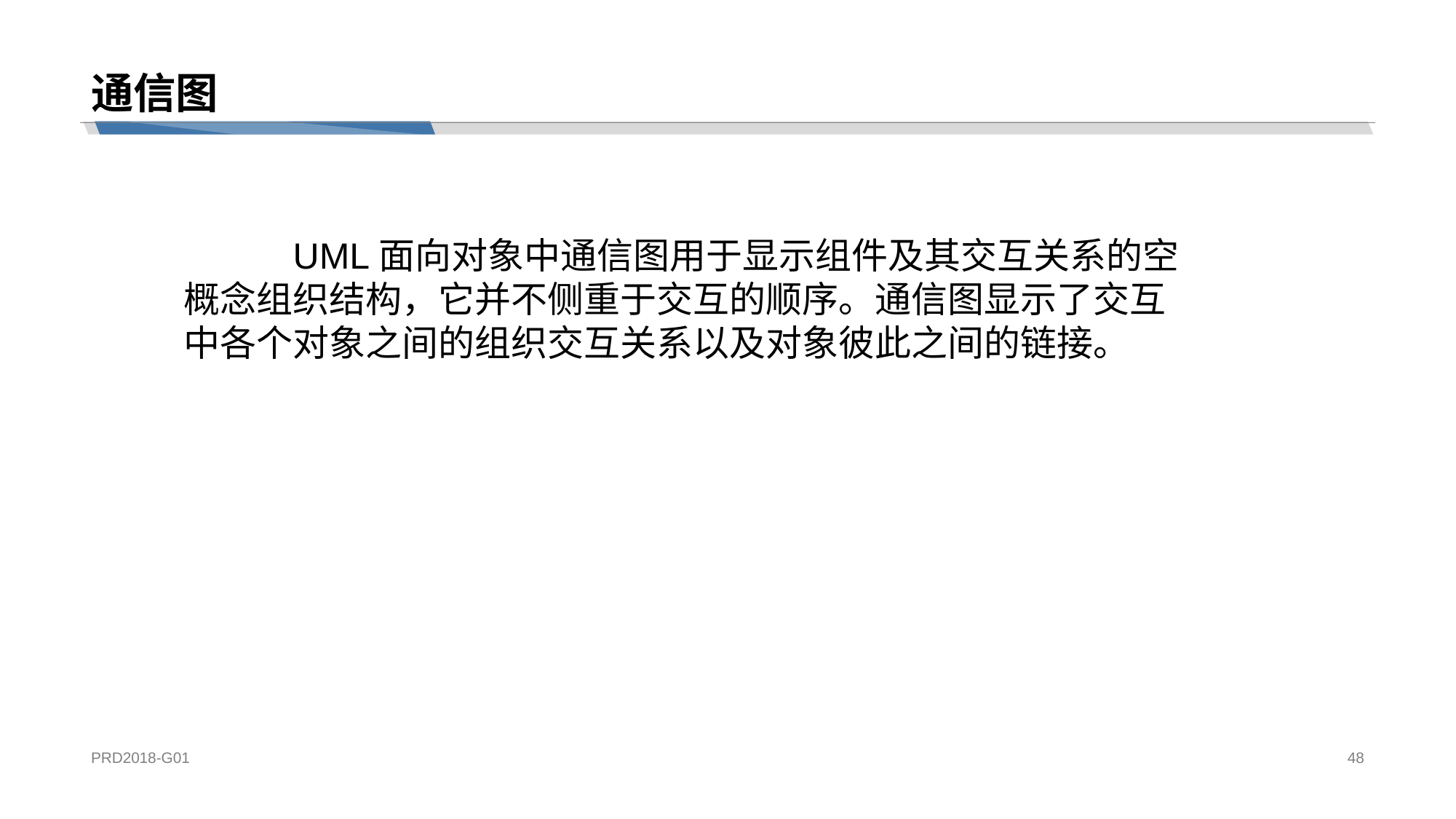

# 通信图
	UML面向对象中通信图用于显示组件及其交互关系的空概念组织结构，它并不侧重于交互的顺序。通信图显示了交互中各个对象之间的组织交互关系以及对象彼此之间的链接。
PRD2018-G01
48